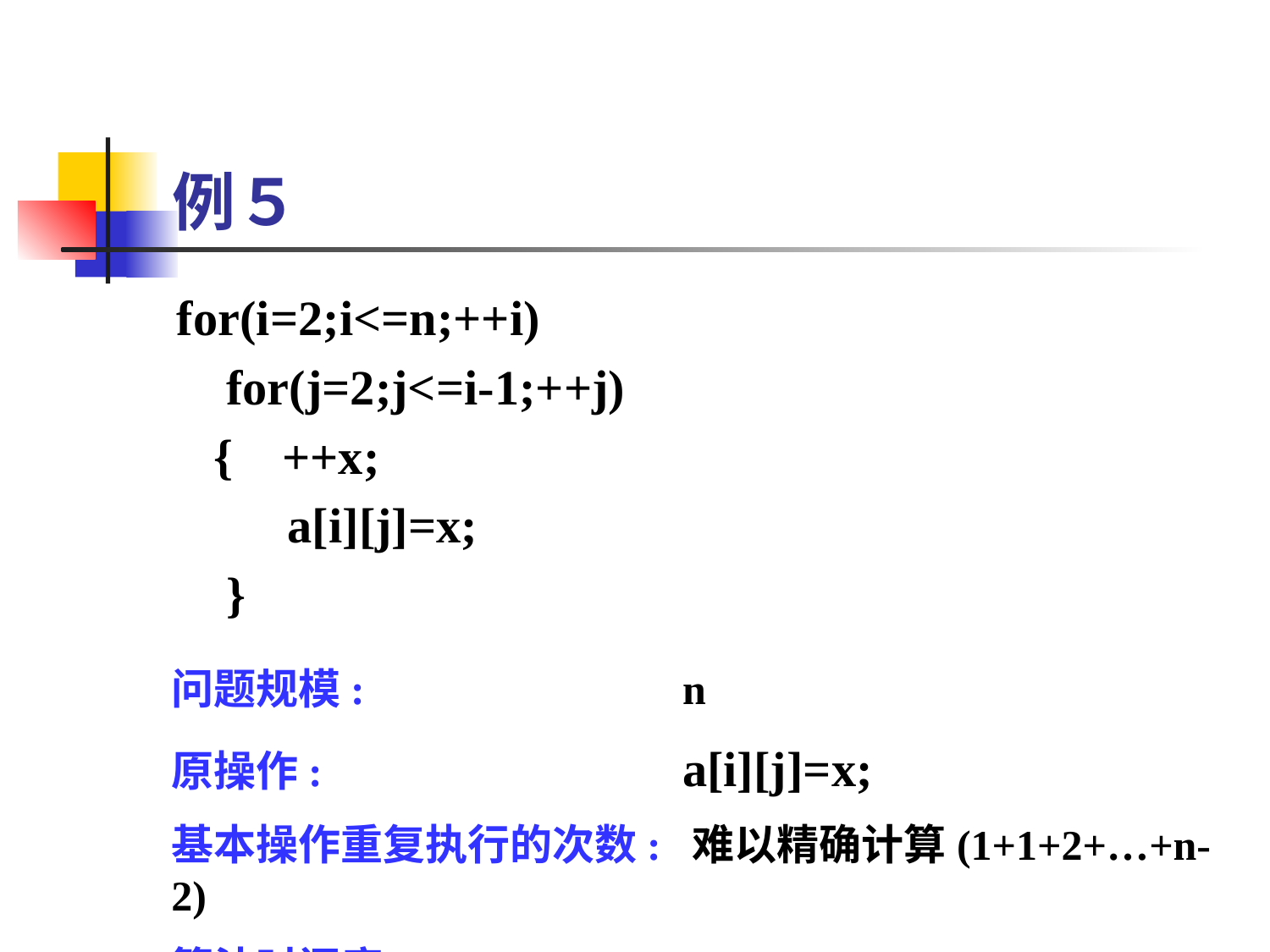

# 例５
for(i=2;i<=n;++i)
    for(j=2;j<=i-1;++j)
   {    ++x;
         a[i][j]=x;
    }
问题规模:                              n
原操作:                                  a[i][j]=x;
基本操作重复执行的次数:  难以精确计算(1+1+2+…+n-2)
算法时间度:                          T(n) = O(n2)